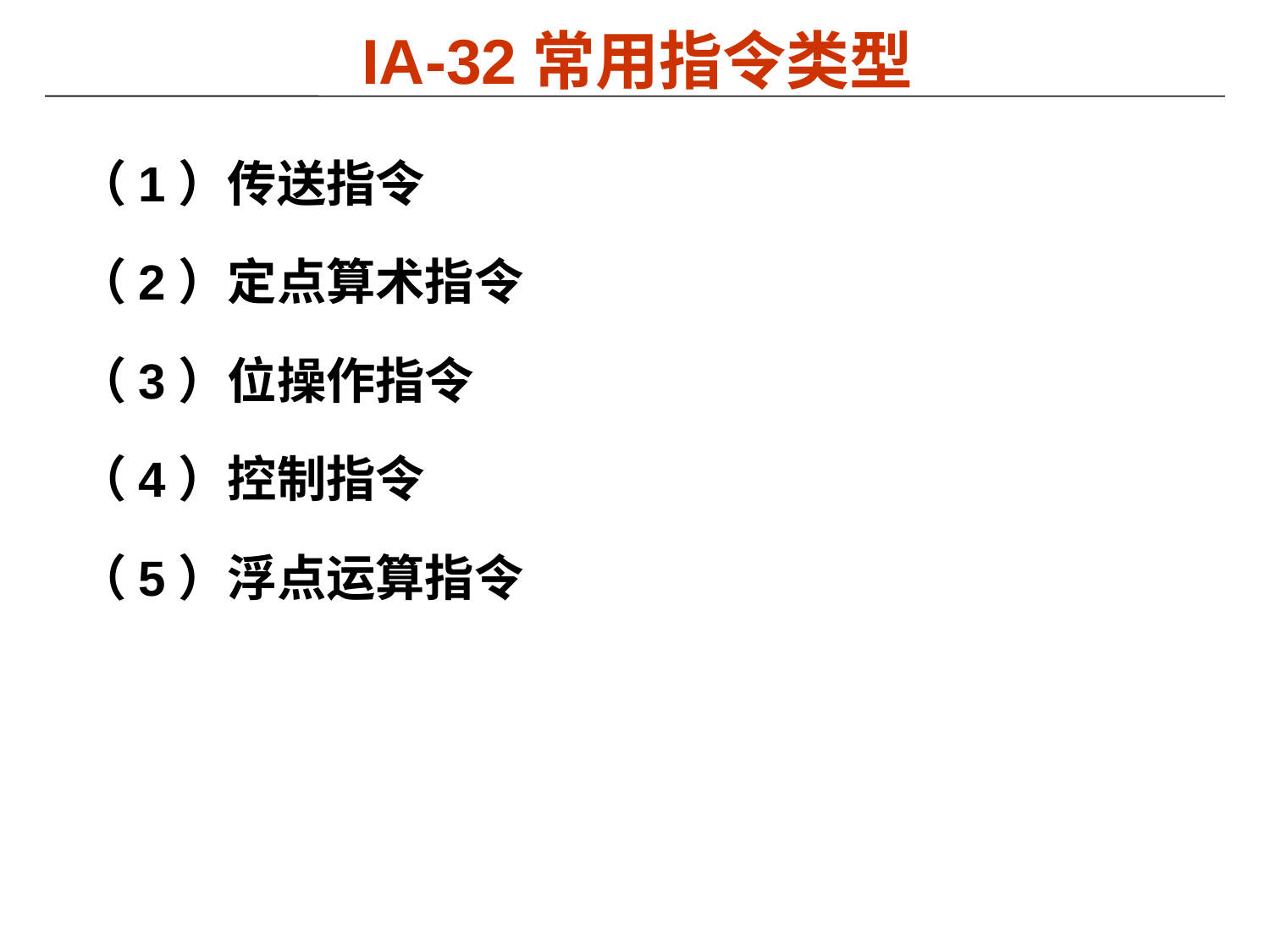

# IA-32常用指令类型
（1）传送指令
（2）定点算术指令
（3）位操作指令
（4）控制指令
（5）浮点运算指令